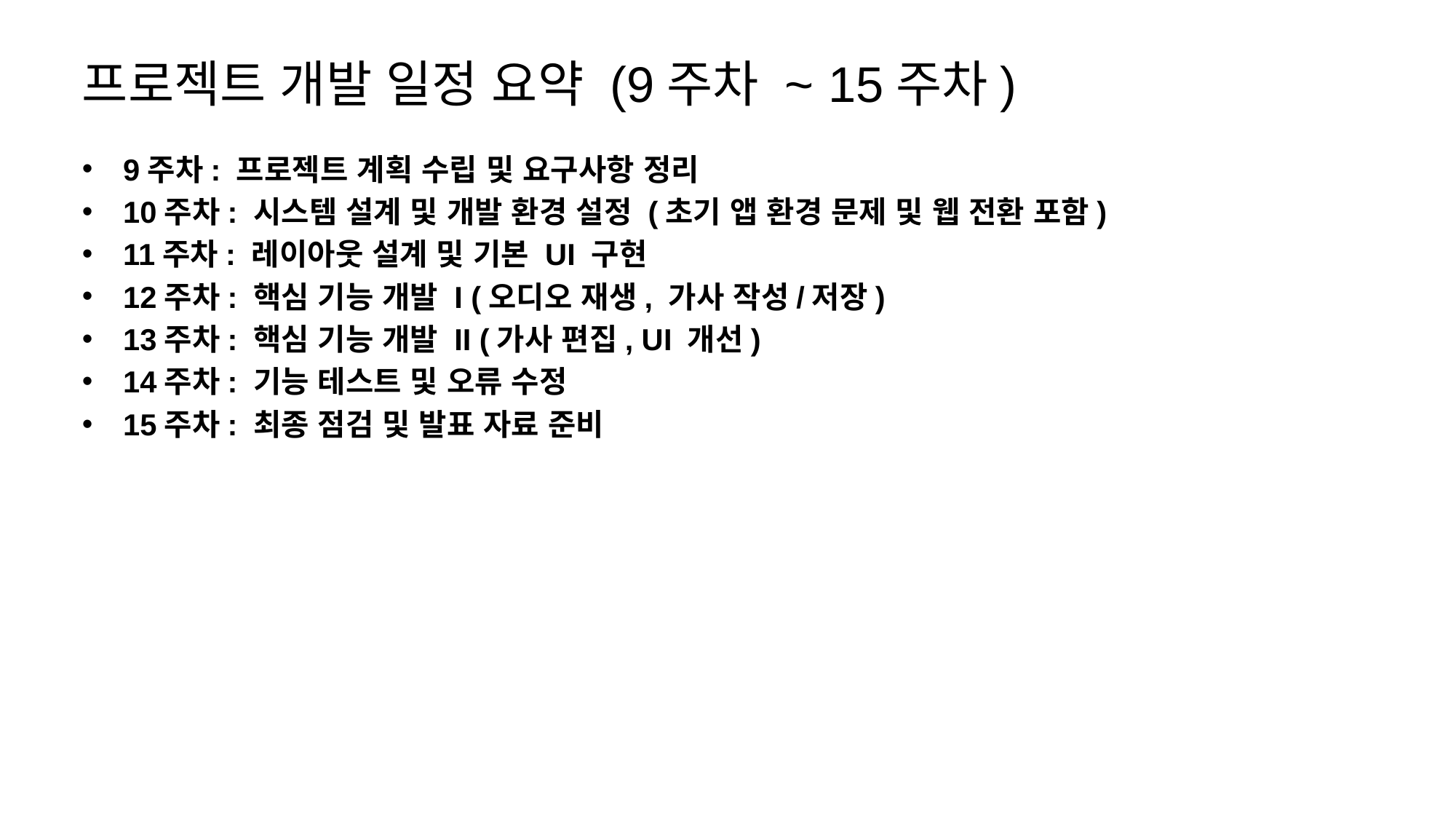

프로젝트 개발 일정 요약 (9주차 ~ 15주차)

9주차: 프로젝트 계획 수립 및 요구사항 정리
10주차: 시스템 설계 및 개발 환경 설정 (초기 앱 환경 문제 및 웹 전환 포함)
11주차: 레이아웃 설계 및 기본 UI 구현
12주차: 핵심 기능 개발 I (오디오 재생, 가사 작성/저장)
13주차: 핵심 기능 개발 II (가사 편집, UI 개선)
14주차: 기능 테스트 및 오류 수정
15주차: 최종 점검 및 발표 자료 준비